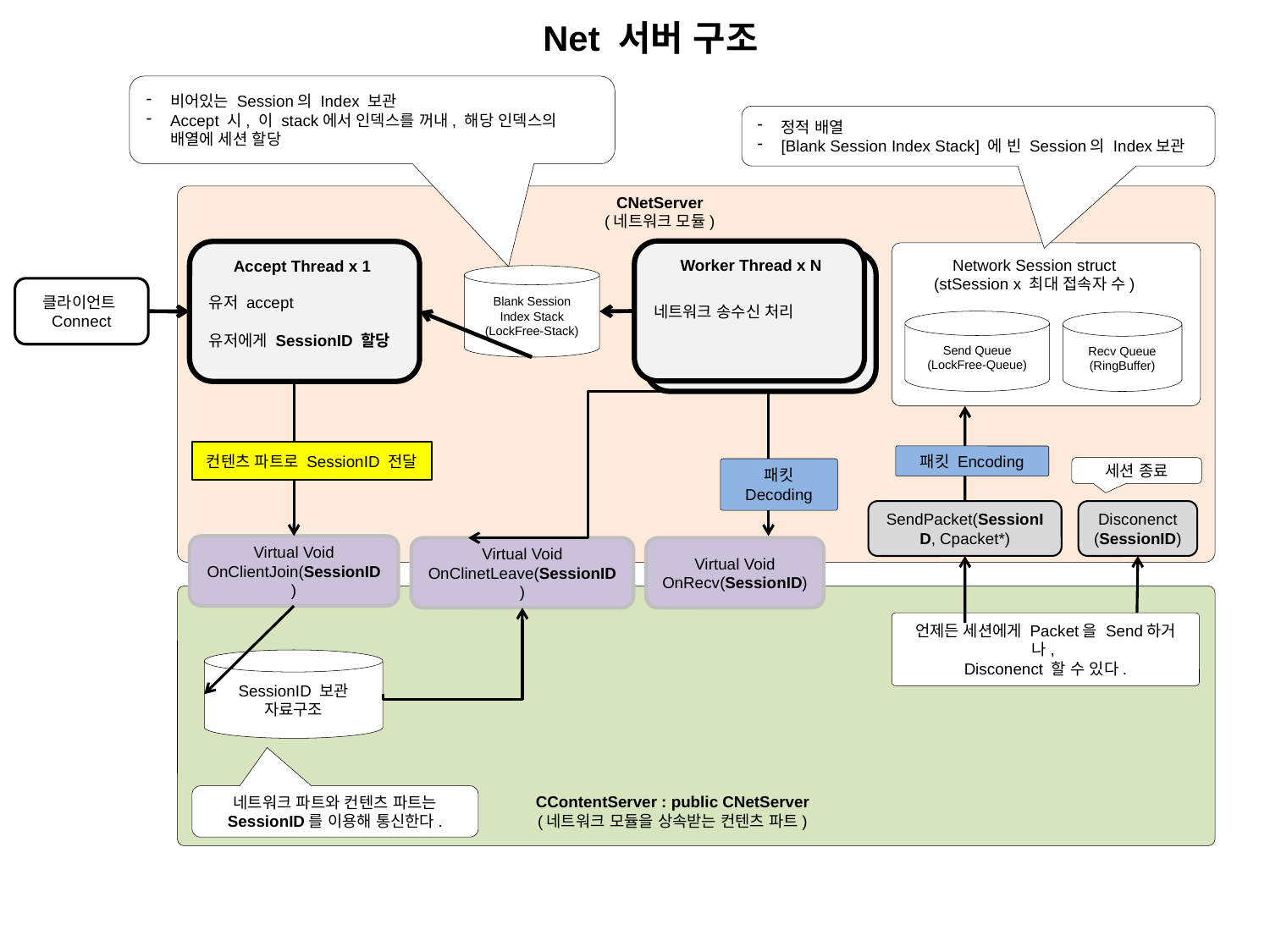

Net 서버 구조
비어있는 Session의 Index 보관
Accept 시, 이 stack에서 인덱스를 꺼내, 해당 인덱스의 배열에 세션 할당
정적 배열
[Blank Session Index Stack] 에 빈 Session의 Index보관

CNetServer
(네트워크 모듈)

네트워크 송수신 처리

유저 accept

유저에게 SessionID 할당

Worker Thread x N
Network Session struct
(stSession x 최대 접속자 수)
Accept Thread x 1

Blank Session Index Stack
(LockFree-Stack)
클라이언트
Connect
Send Queue
(LockFree-Queue)
Recv Queue
(RingBuffer)
컨텐츠 파트로 SessionID 전달
패킷 Encoding
세션 종료
패킷 Decoding
SendPacket(SessionID, Cpacket*)
Disconenct (SessionID)
Virtual Void OnClientJoin(SessionID)
Virtual Void OnClinetLeave(SessionID)
Virtual Void OnRecv(SessionID)

언제든 세션에게 Packet을 Send하거나,
Disconenct 할 수 있다.
SessionID 보관 자료구조
네트워크 파트와 컨텐츠 파트는 SessionID를 이용해 통신한다.
CContentServer : public CNetServer
(네트워크 모듈을 상속받는 컨텐츠 파트)